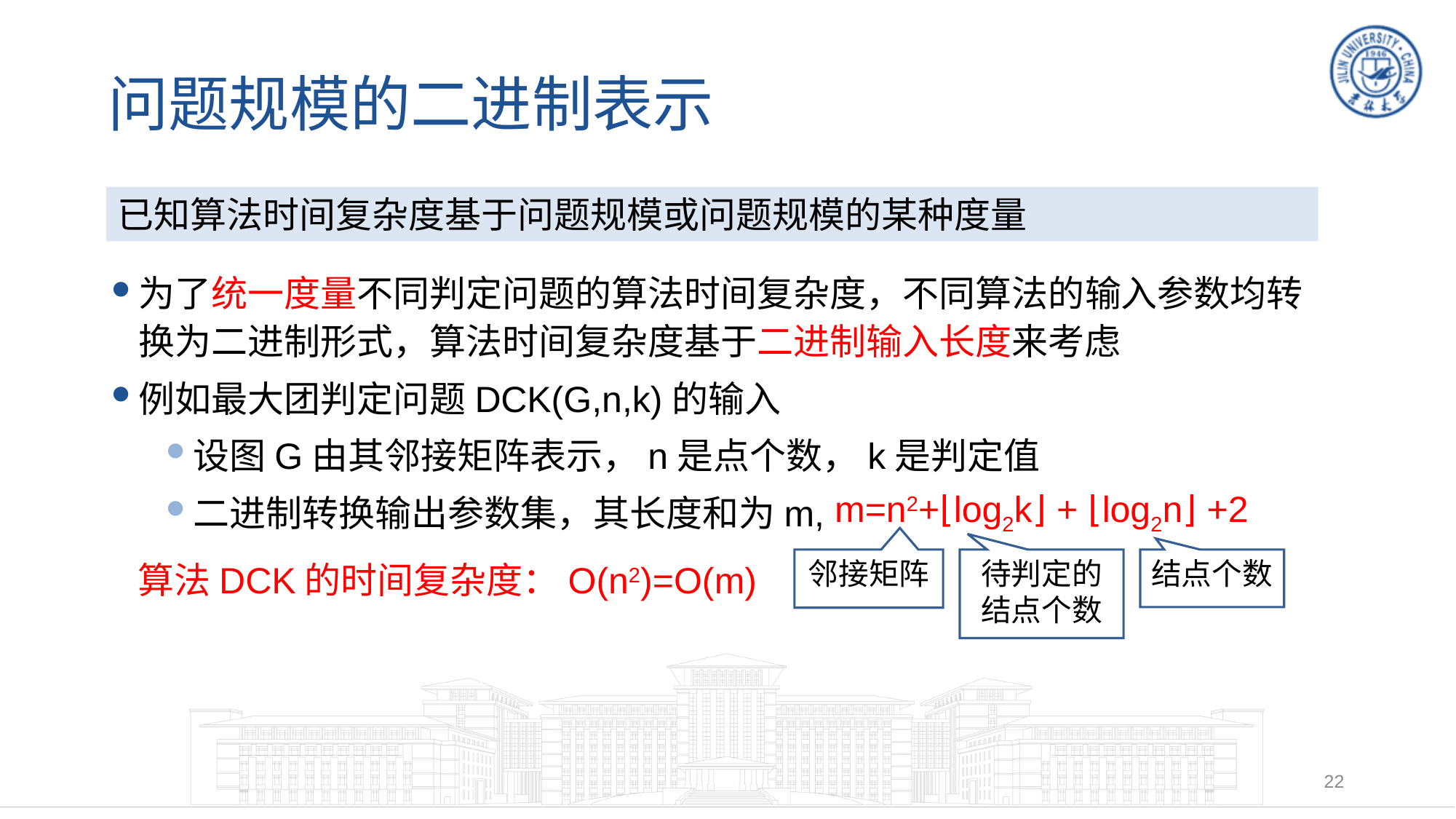

# 问题规模的二进制表示
已知算法时间复杂度基于问题规模或问题规模的某种度量
为了统一度量不同判定问题的算法时间复杂度，不同算法的输入参数均转换为二进制形式，算法时间复杂度基于二进制输入长度来考虑
例如最大团判定问题DCK(G,n,k)的输入
设图G由其邻接矩阵表示，n是点个数，k是判定值
二进制转换输出参数集，其长度和为m,

m=n2+⌊log2k⌋ + ⌊log2n⌋ +2
邻接矩阵
待判定的结点个数
结点个数
算法DCK的时间复杂度：O(n2)=O(m)
22